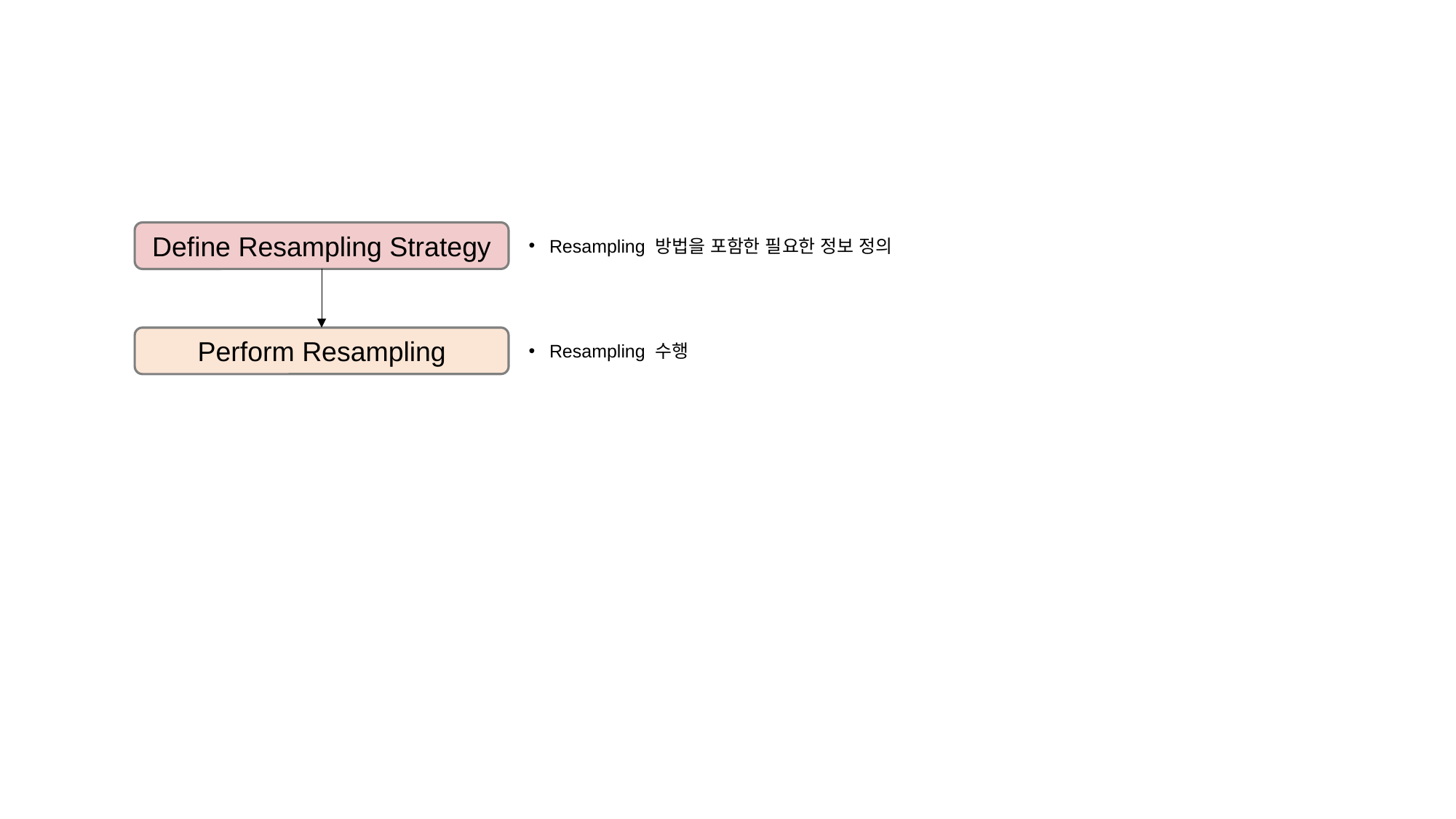

Define Resampling Strategy
Resampling 방법을 포함한 필요한 정보 정의
Perform Resampling
Resampling 수행